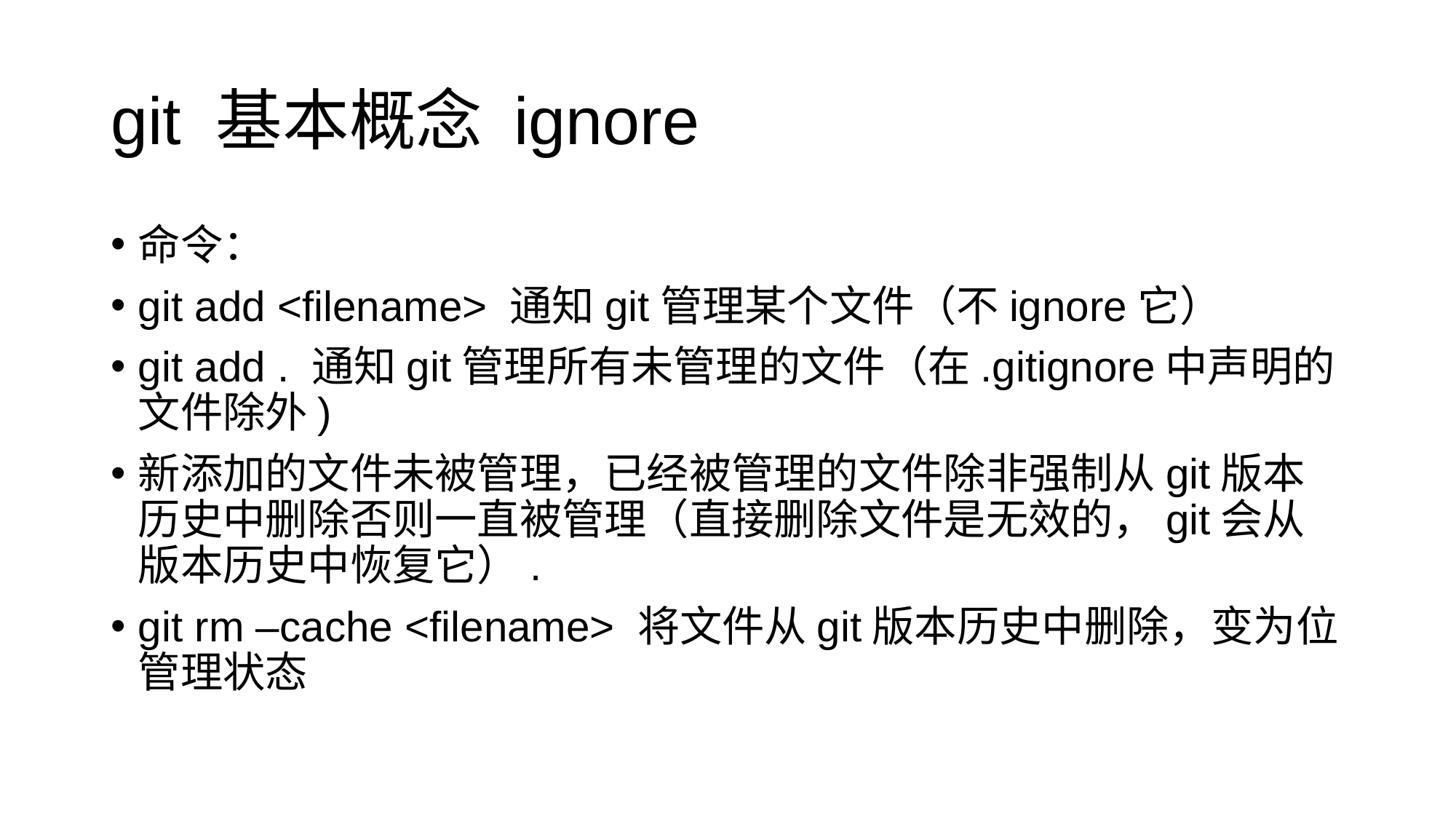

# git 基本概念 ignore
命令：
git add <filename> 通知git管理某个文件（不ignore它）
git add . 通知git管理所有未管理的文件（在.gitignore中声明的文件除外)
新添加的文件未被管理，已经被管理的文件除非强制从git版本历史中删除否则一直被管理（直接删除文件是无效的，git会从版本历史中恢复它）.
git rm –cache <filename> 将文件从git版本历史中删除，变为位管理状态